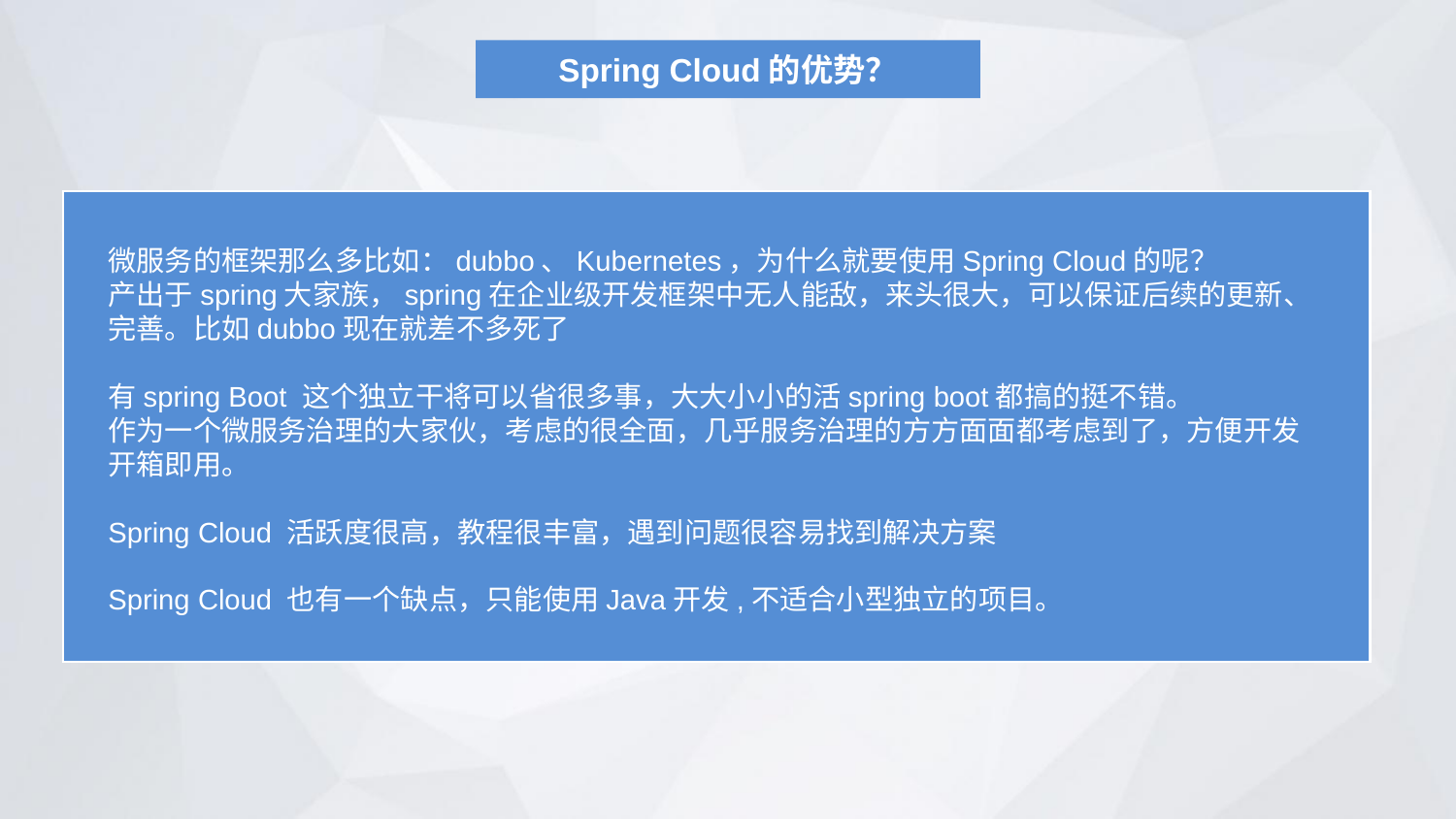

Spring Cloud的优势？

微服务的框架那么多比如：dubbo、Kubernetes，为什么就要使用Spring Cloud的呢？
产出于spring大家族，spring在企业级开发框架中无人能敌，来头很大，可以保证后续的更新、完善。比如dubbo现在就差不多死了

有spring Boot 这个独立干将可以省很多事，大大小小的活spring boot都搞的挺不错。
作为一个微服务治理的大家伙，考虑的很全面，几乎服务治理的方方面面都考虑到了，方便开发开箱即用。

Spring Cloud 活跃度很高，教程很丰富，遇到问题很容易找到解决方案

Spring Cloud 也有一个缺点，只能使用Java开发,不适合小型独立的项目。